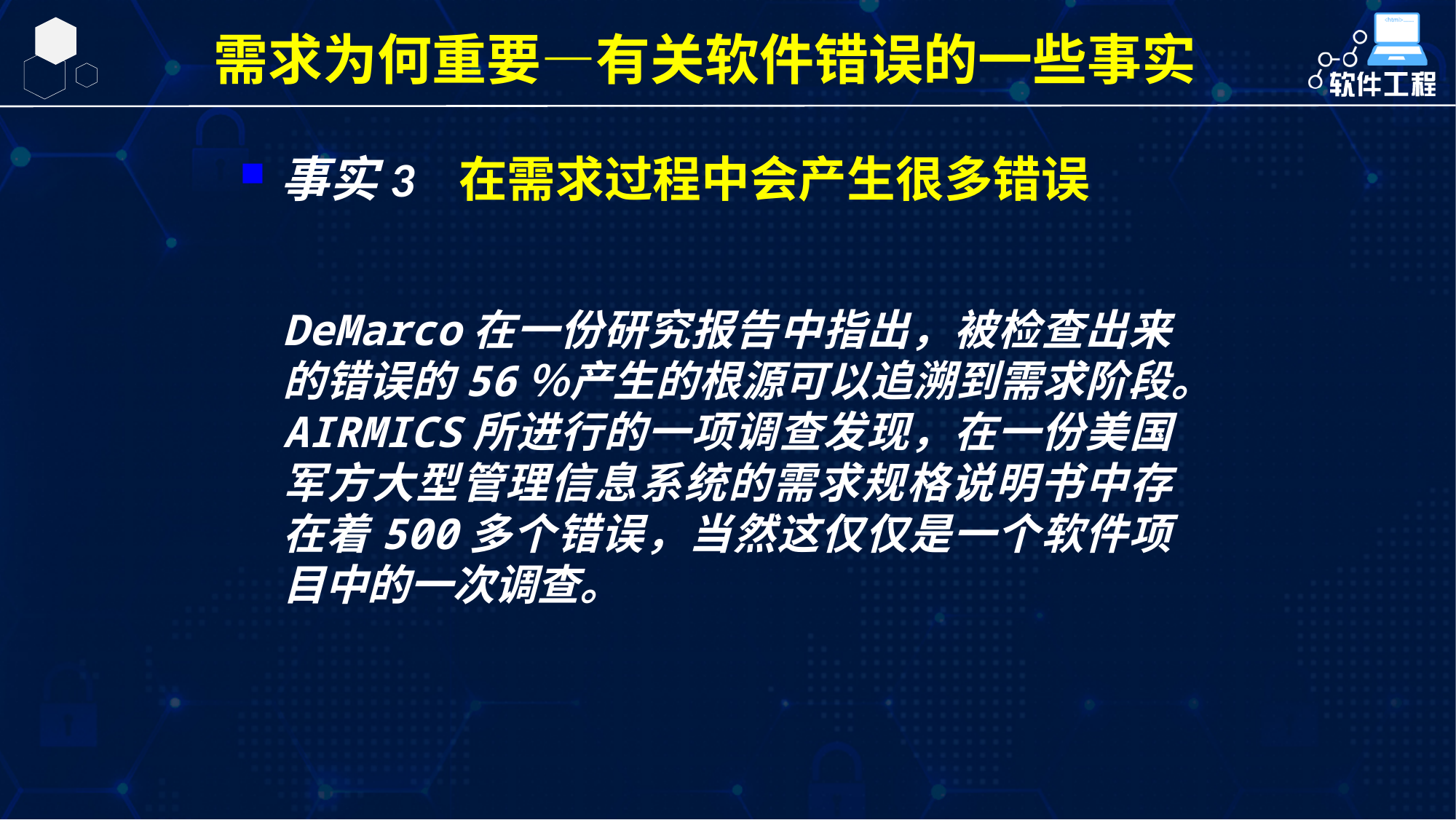

需求为何重要—有关软件错误的一些事实
事实3   在需求过程中会产生很多错误
DeMarco在一份研究报告中指出，被检查出来的错误的56％产生的根源可以追溯到需求阶段。AIRMICS所进行的一项调查发现，在一份美国军方大型管理信息系统的需求规格说明书中存在着500多个错误，当然这仅仅是一个软件项目中的一次调查。